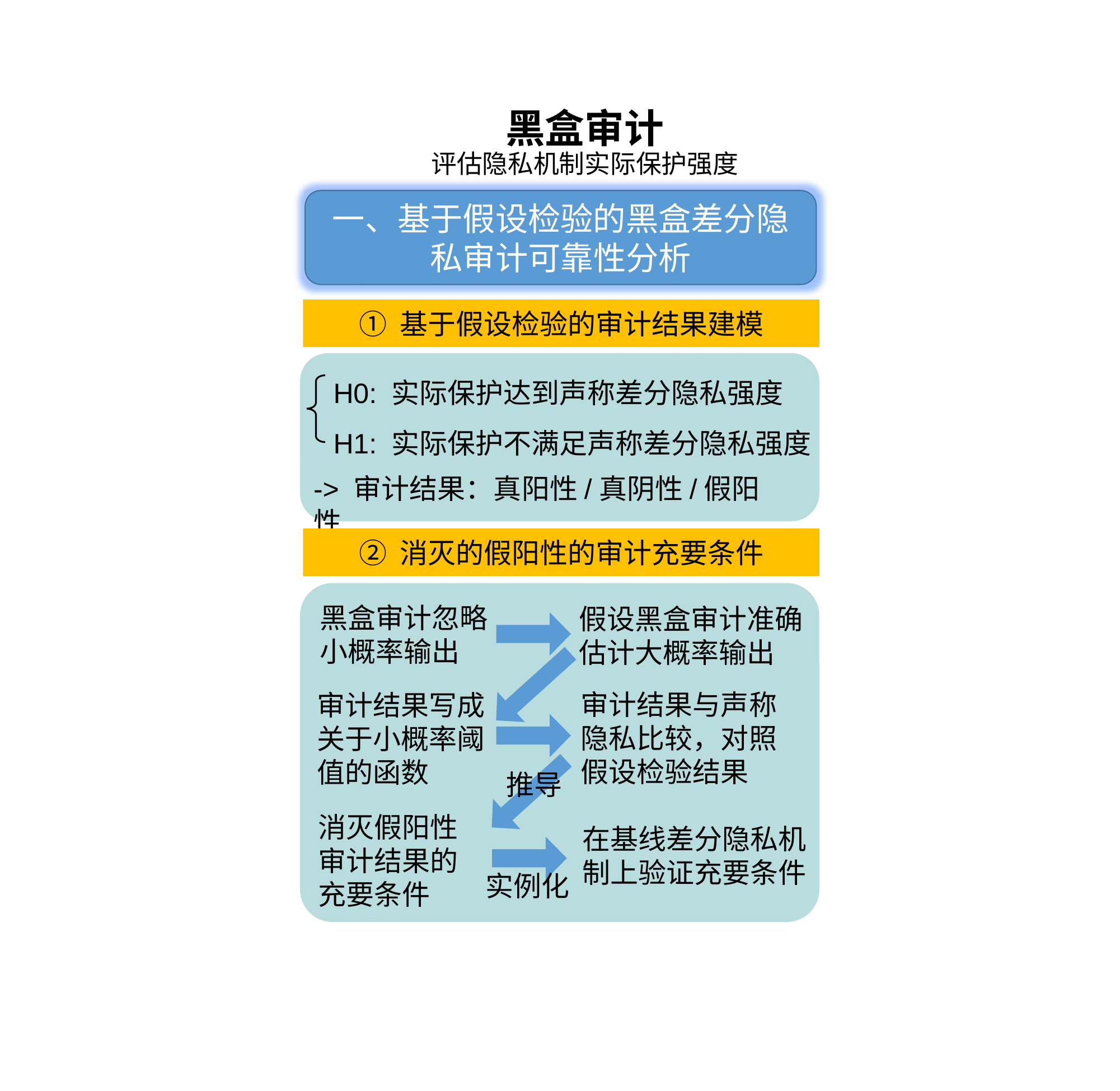

黑盒审计
评估隐私机制实际保护强度
一、基于假设检验的黑盒差分隐私审计可靠性分析
① 基于假设检验的审计结果建模

H0: 实际保护达到声称差分隐私强度
H1: 实际保护不满足声称差分隐私强度

-> 审计结果：真阳性/真阴性/假阳性
② 消灭的假阳性的审计充要条件

黑盒审计忽略
小概率输出
假设黑盒审计准确估计大概率输出

审计结果与声称隐私比较，对照假设检验结果
审计结果写成关于小概率阈值的函数

推导

消灭假阳性审计结果的充要条件
在基线差分隐私机制上验证充要条件

实例化